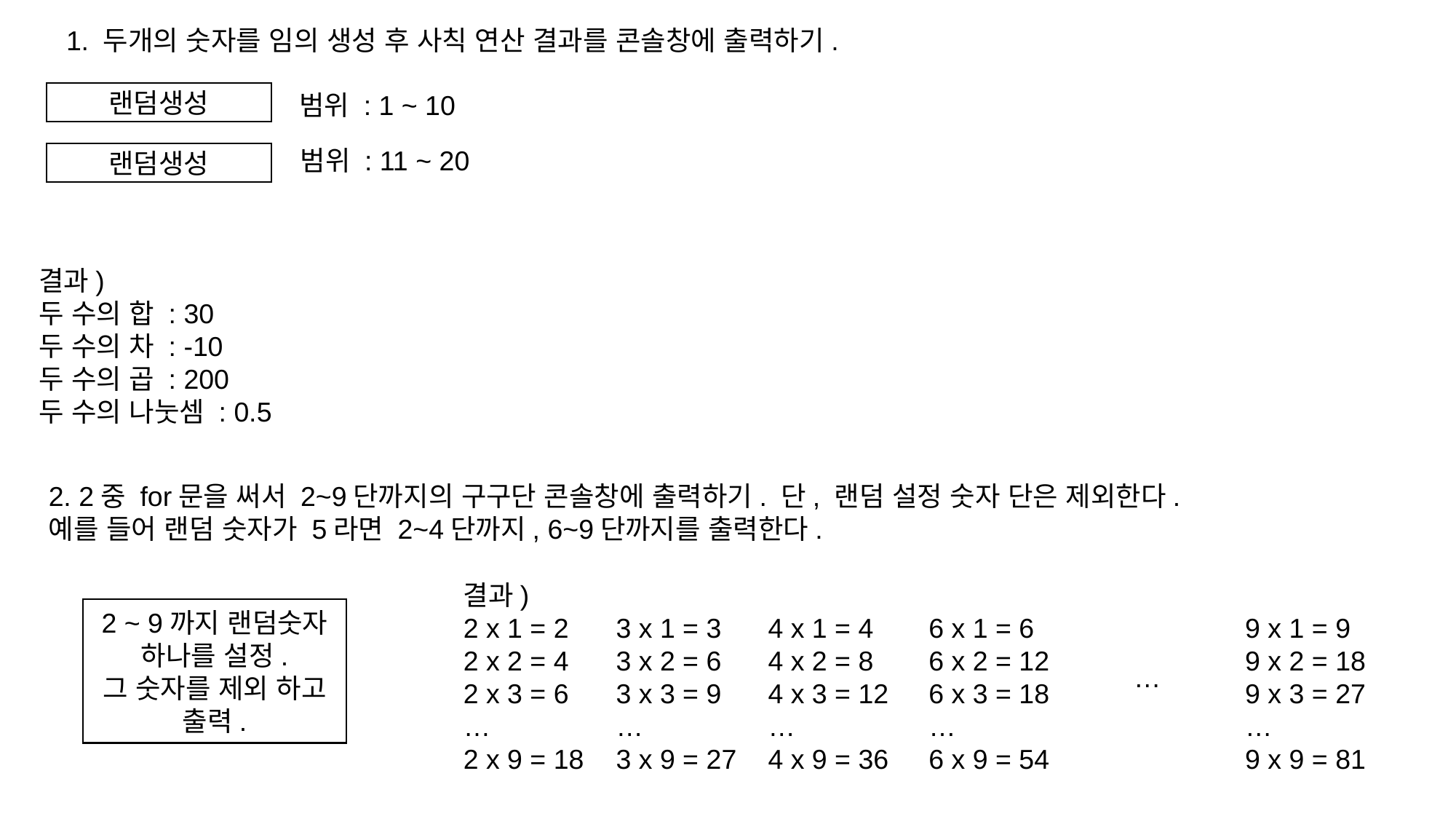

1. 두개의 숫자를 임의 생성 후 사칙 연산 결과를 콘솔창에 출력하기.
랜덤생성
범위 : 1 ~ 10
범위 : 11 ~ 20
랜덤생성
결과)
두 수의 합 : 30
두 수의 차 : -10
두 수의 곱 : 200
두 수의 나눗셈 : 0.5
2. 2중 for문을 써서 2~9단까지의 구구단 콘솔창에 출력하기. 단, 랜덤 설정 숫자 단은 제외한다.
예를 들어 랜덤 숫자가 5라면 2~4단까지, 6~9단까지를 출력한다.
결과)
2 x 1 = 2
2 x 2 = 4
2 x 3 = 6
…
2 x 9 = 18

3 x 1 = 3
3 x 2 = 6
3 x 3 = 9
…
3 x 9 = 27

4 x 1 = 4
4 x 2 = 8
4 x 3 = 12
…
4 x 9 = 36

6 x 1 = 6
6 x 2 = 12
6 x 3 = 18
…
6 x 9 = 54

9 x 1 = 9
9 x 2 = 18
9 x 3 = 27
…
9 x 9 = 81
2 ~ 9까지 랜덤숫자 하나를 설정.
그 숫자를 제외 하고 출력.
…